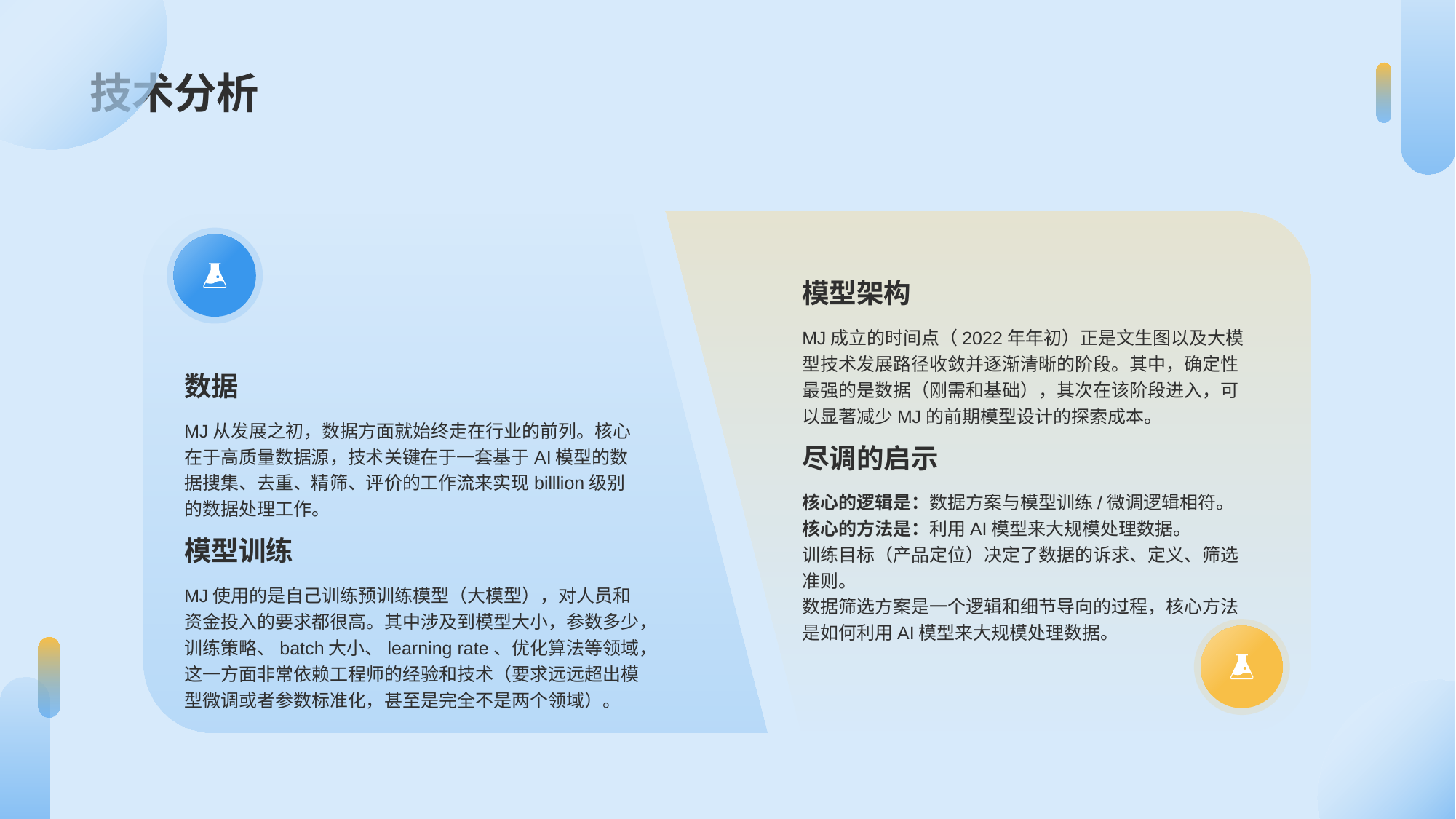

数据
MJ从发展之初，数据方面就始终走在行业的前列。核心在于高质量数据源，技术关键在于一套基于AI模型的数据搜集、去重、精筛、评价的工作流来实现billlion级别的数据处理工作。
模型架构
MJ成立的时间点（2022年年初）正是文生图以及大模型技术发展路径收敛并逐渐清晰的阶段。其中，确定性最强的是数据（刚需和基础），其次在该阶段进入，可以显著减少MJ的前期模型设计的探索成本。
核心的逻辑是：数据方案与模型训练/微调逻辑相符。
核心的方法是：利用AI模型来大规模处理数据。
训练目标（产品定位）决定了数据的诉求、定义、筛选准则。
数据筛选方案是一个逻辑和细节导向的过程，核心方法是如何利用AI模型来大规模处理数据。

尽调的启示
模型训练
MJ使用的是自己训练预训练模型（大模型），对人员和资金投入的要求都很高。其中涉及到模型大小，参数多少，训练策略、batch大小、learning rate、优化算法等领域，这一方面非常依赖工程师的经验和技术（要求远远超出模型微调或者参数标准化，甚至是完全不是两个领域）。

# 技术分析